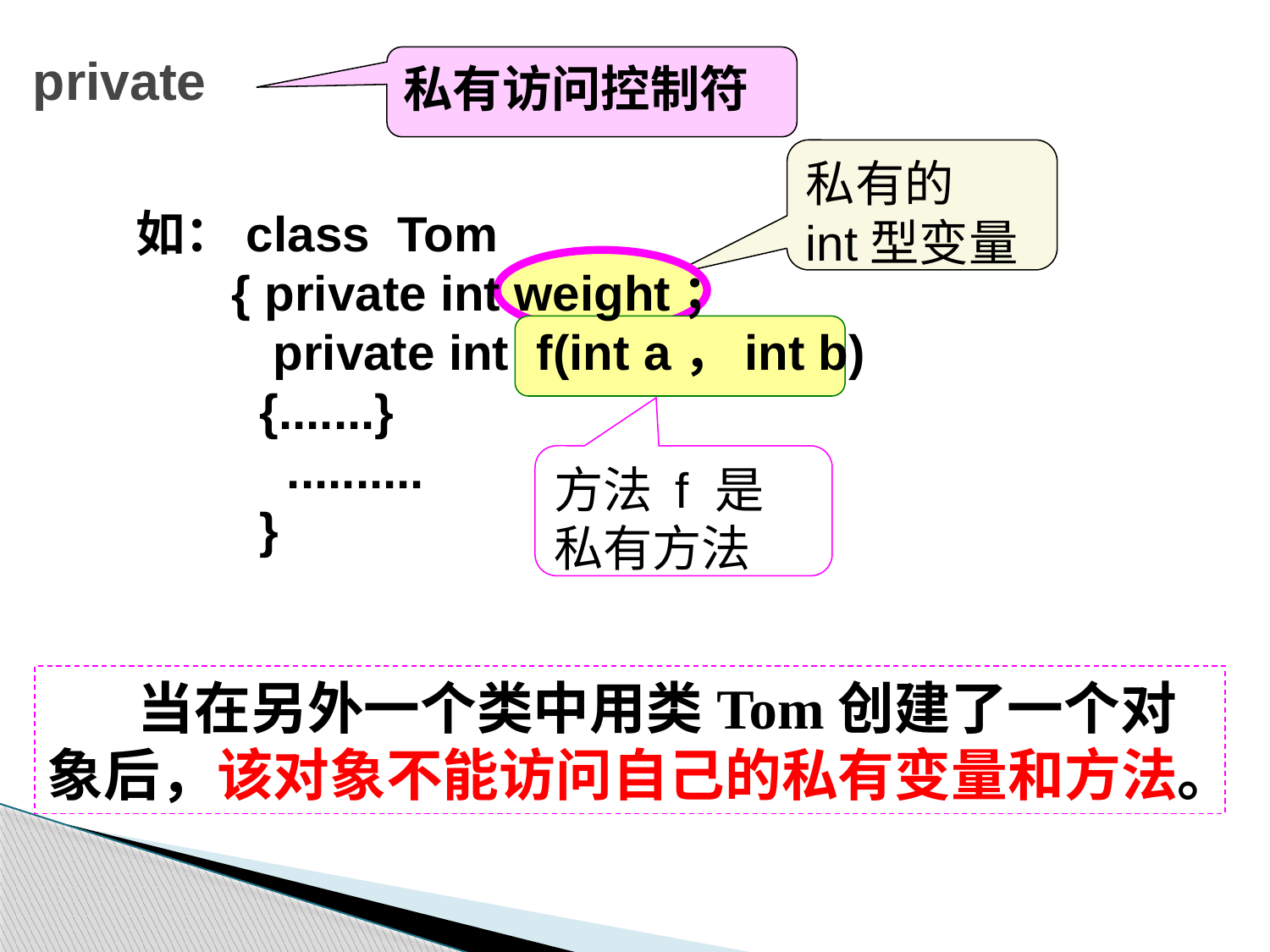

private
私有访问控制符
私有的
int型变量

如：class  Tom
       { private int weight；
          private int  f(int a，int b)
         {.......}
           ..........
         }

方法 f 是
私有方法
   当在另外一个类中用类Tom创建了一个对象后，该对象不能访问自己的私有变量和方法。